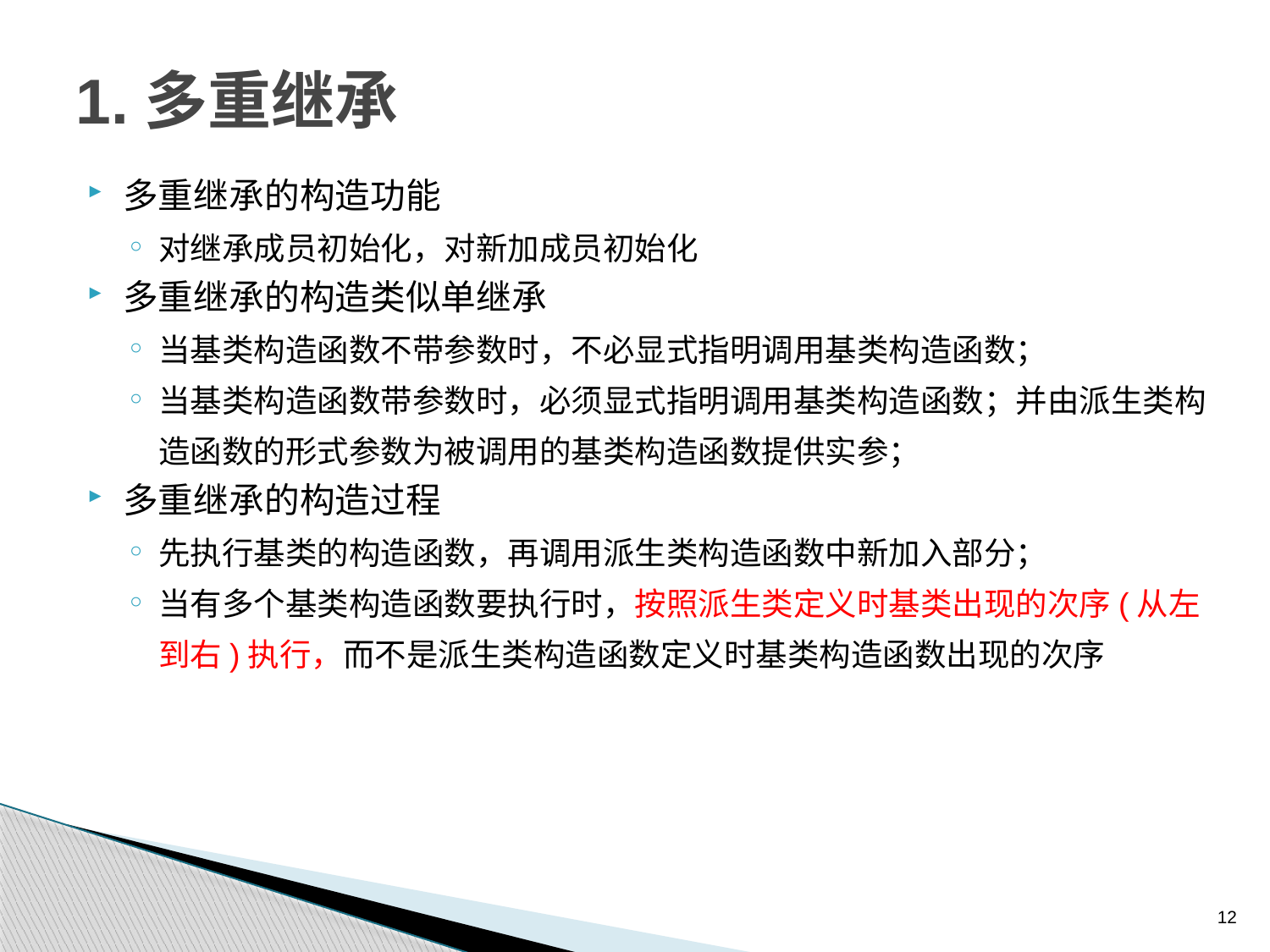

# 1.多重继承
多重继承的构造功能
对继承成员初始化，对新加成员初始化
多重继承的构造类似单继承
当基类构造函数不带参数时，不必显式指明调用基类构造函数；
当基类构造函数带参数时，必须显式指明调用基类构造函数；并由派生类构造函数的形式参数为被调用的基类构造函数提供实参；
多重继承的构造过程
先执行基类的构造函数，再调用派生类构造函数中新加入部分；
当有多个基类构造函数要执行时，按照派生类定义时基类出现的次序(从左到右)执行，而不是派生类构造函数定义时基类构造函数出现的次序

12